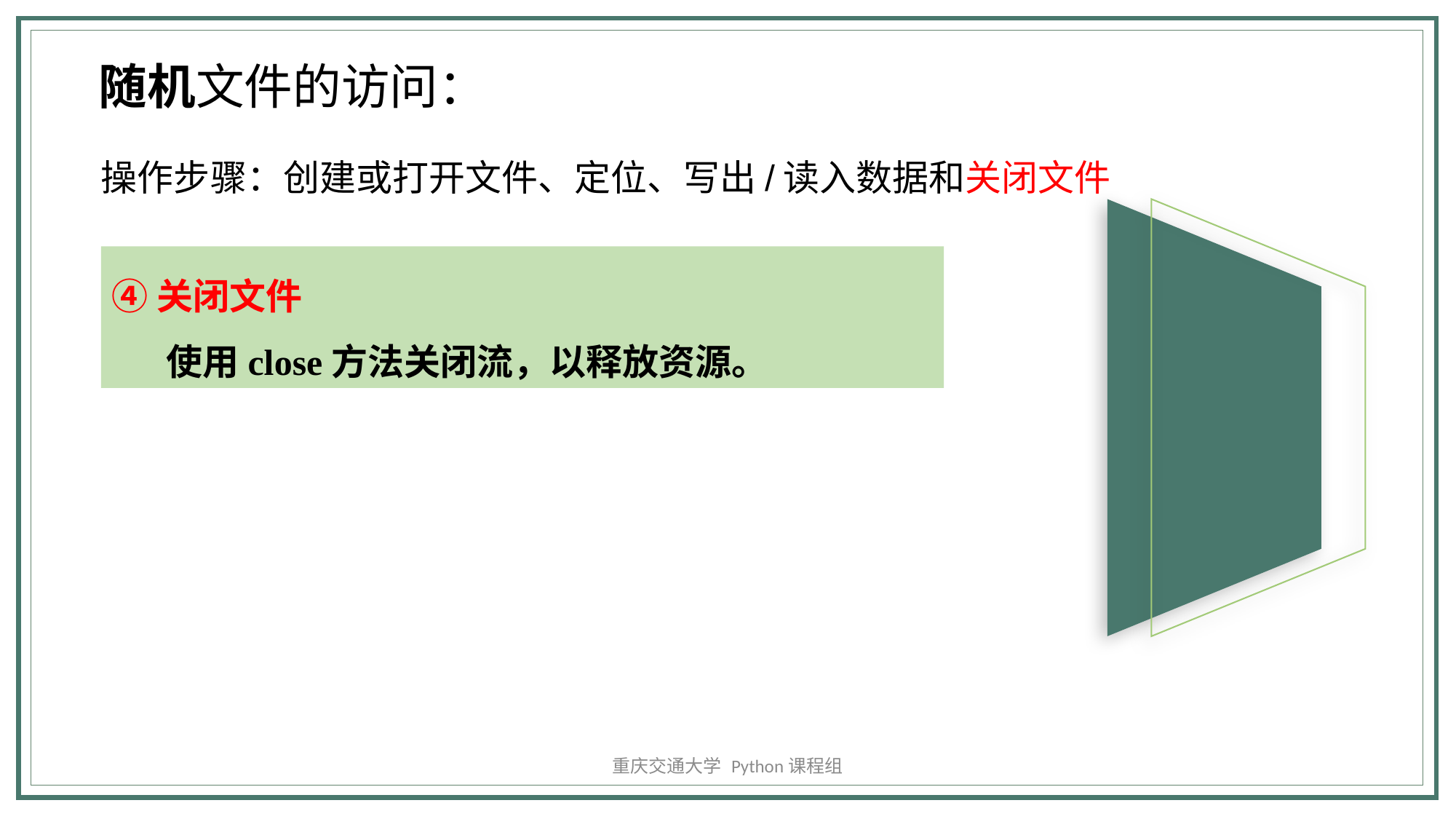

随机文件的访问：
操作步骤：创建或打开文件、定位、写出/读入数据和关闭文件

④关闭文件
使用close方法关闭流，以释放资源。
添加标题
重庆交通大学 Python课程组